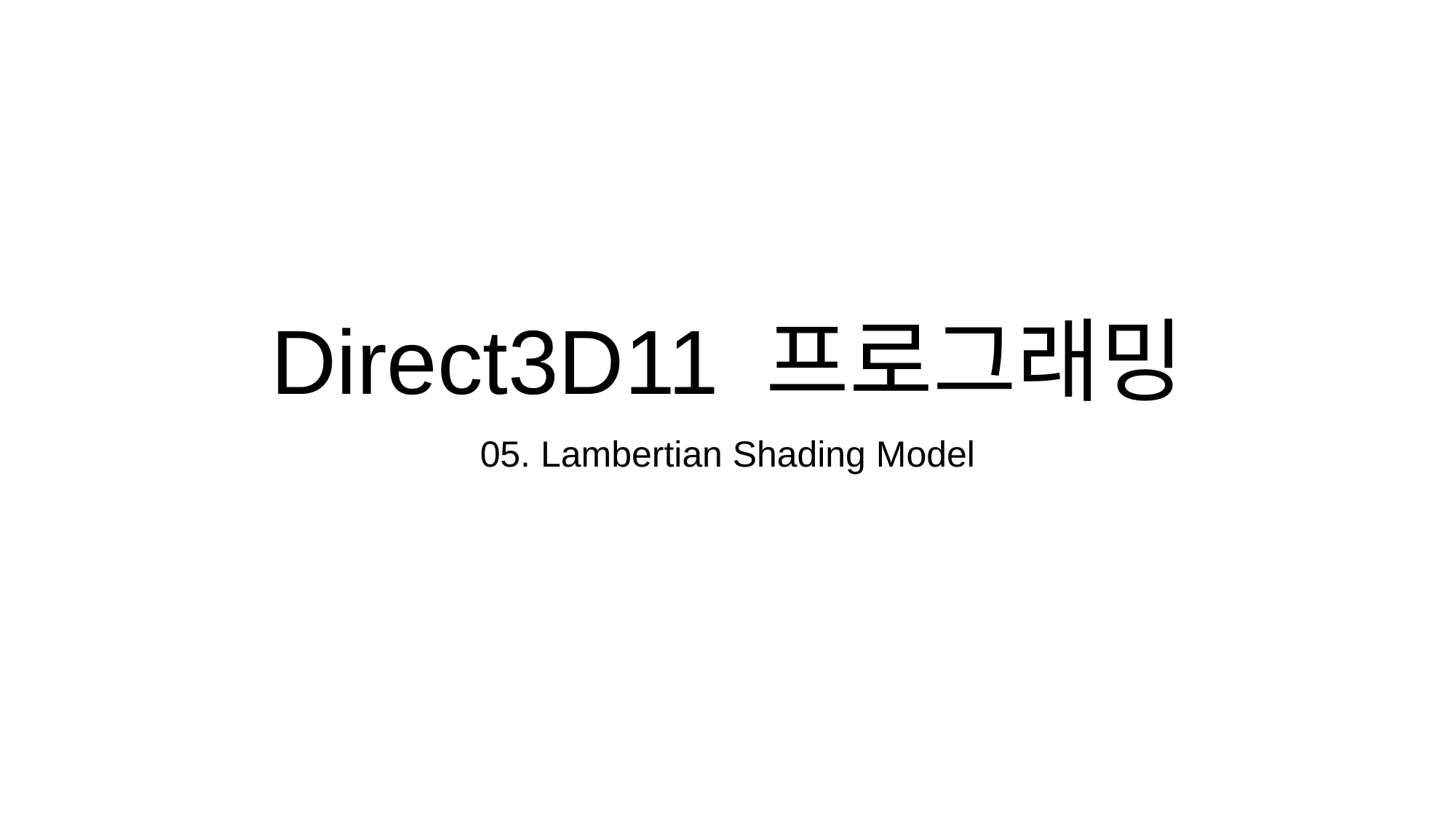

# Direct3D11 프로그래밍
05. Lambertian Shading Model